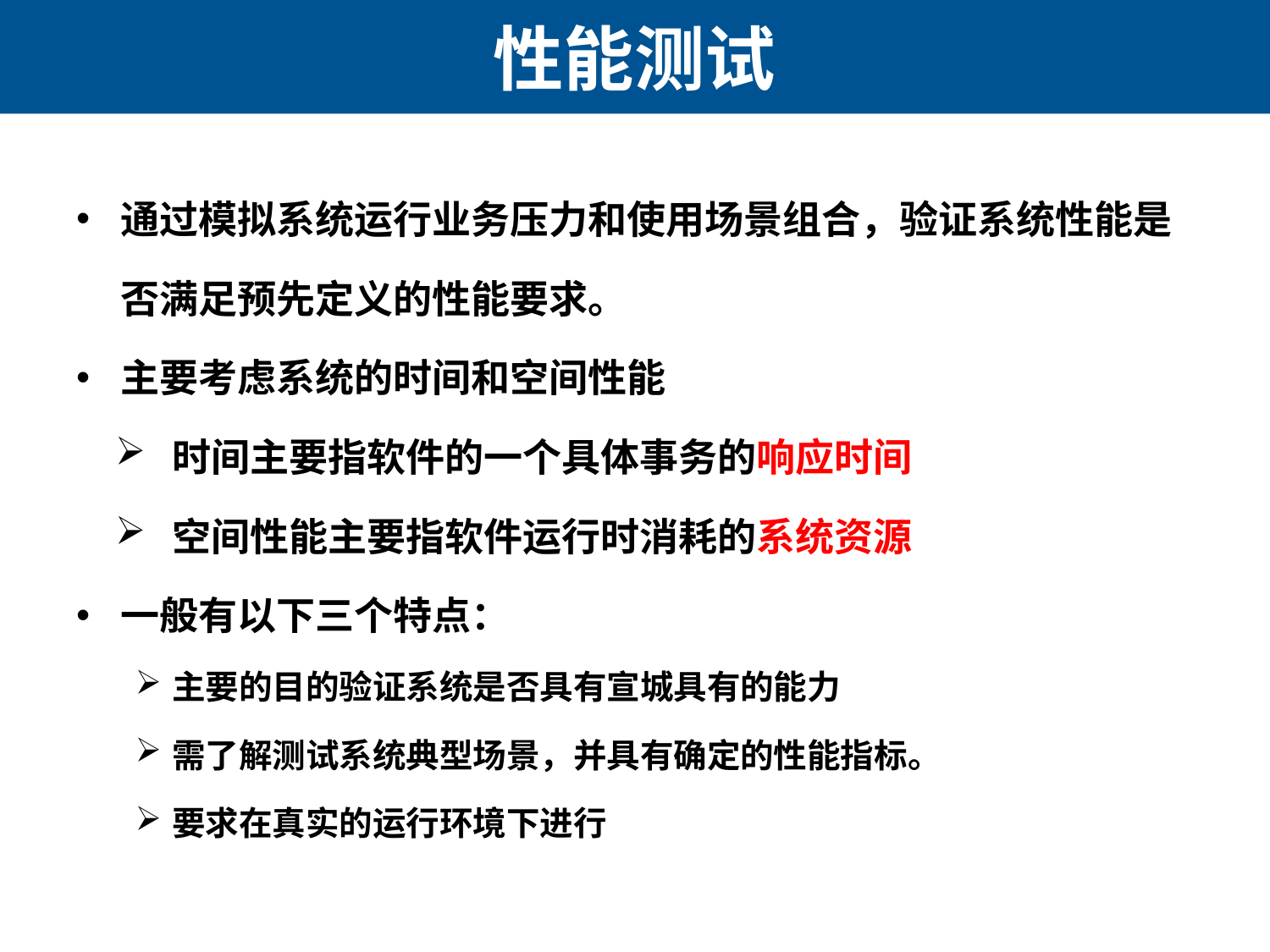

# 性能测试
通过模拟系统运行业务压力和使用场景组合，验证系统性能是否满足预先定义的性能要求。
主要考虑系统的时间和空间性能
时间主要指软件的一个具体事务的响应时间
空间性能主要指软件运行时消耗的系统资源
一般有以下三个特点：
主要的目的验证系统是否具有宣城具有的能力
需了解测试系统典型场景，并具有确定的性能指标。
要求在真实的运行环境下进行